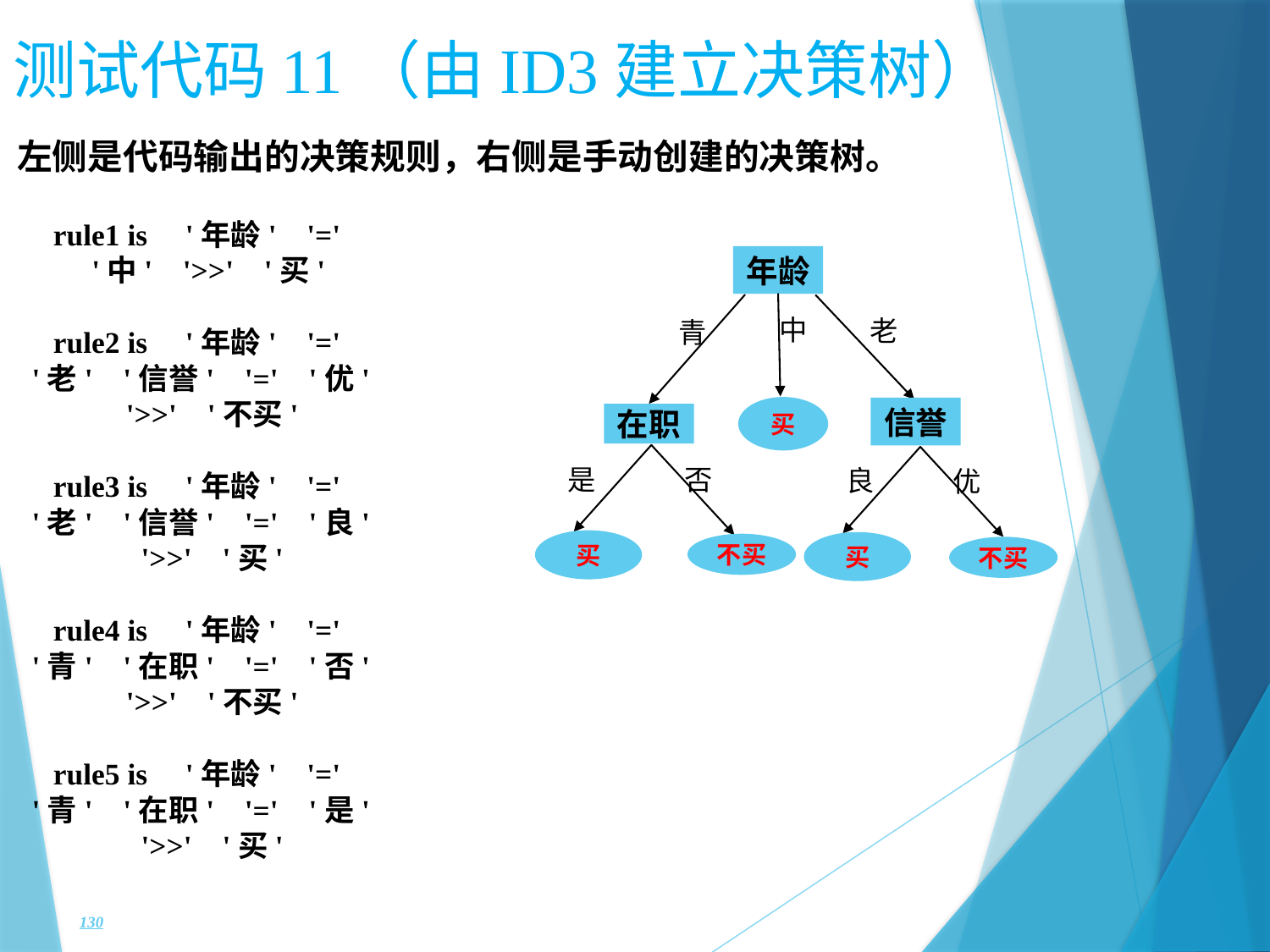

测试代码11（由ID3建立决策树）
左侧是代码输出的决策规则，右侧是手动创建的决策树。
rule1 is     '年龄'    '='    '中'    '>>'    '买'

rule2 is     '年龄'    '='    '老'    '信誉'    '='    '优'    '>>'    '不买'

rule3 is     '年龄'    '='    '老'    '信誉'    '='    '良'    '>>'    '买'

rule4 is     '年龄'    '='    '青'    '在职'    '='    '否'    '>>'    '不买'

rule5 is     '年龄'    '='    '青'    '在职'    '='    '是'    '>>'    '买'
属性
计数
年龄
中
老
青
买
信誉
在职
否
买
优
买
是
良
不买
不买
属性
计数
130